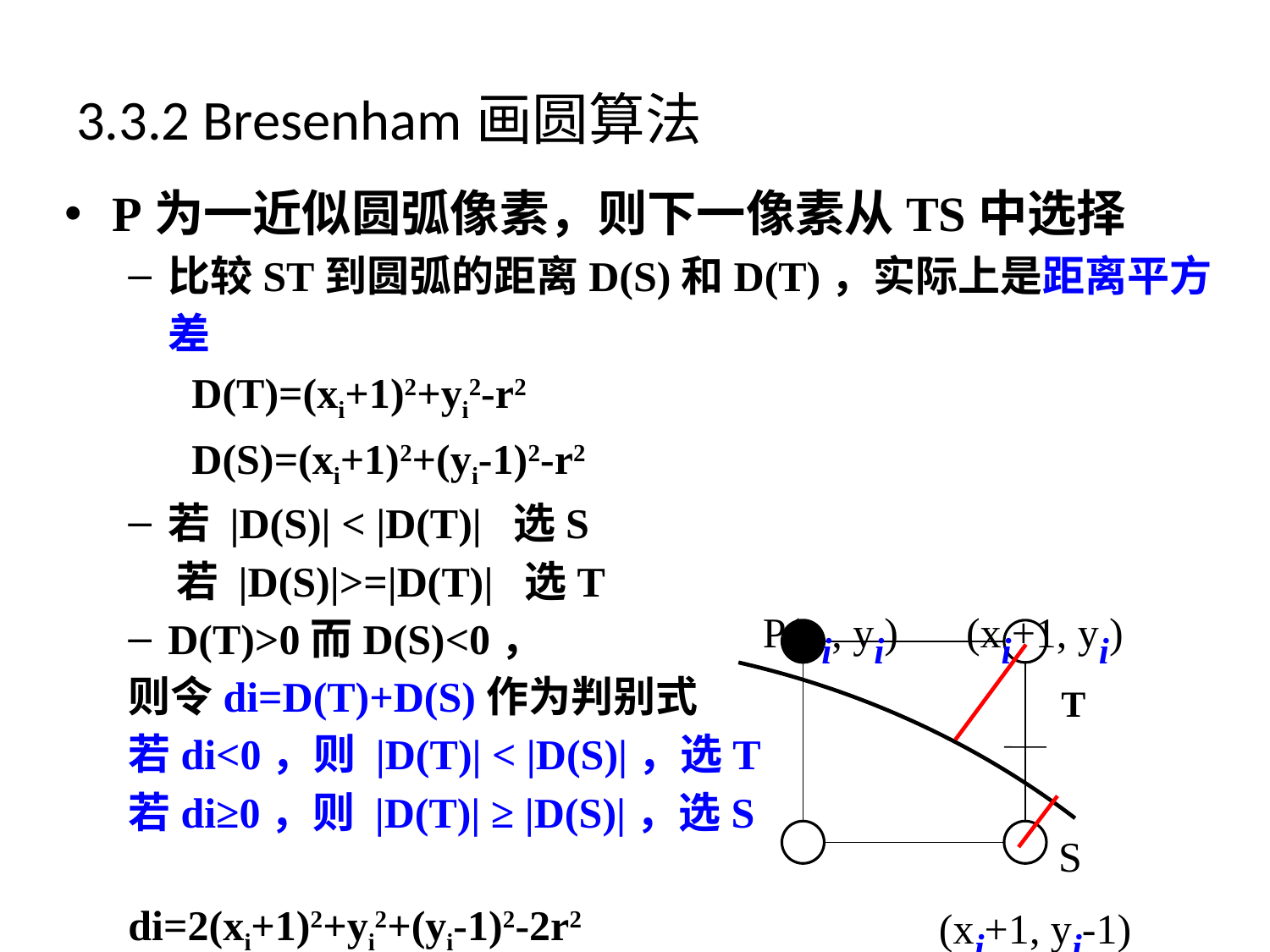

# 3.3.2 Bresenham画圆算法
P为一近似圆弧像素，则下一像素从TS中选择
比较ST到圆弧的距离D(S)和D(T)，实际上是距离平方差
            D(T)=(xi+1)2+yi2-r2
            D(S)=(xi+1)2+(yi-1)2-r2
若 |D(S)| < |D(T)|  选S
    若 |D(S)|>=|D(T)|  选T
D(T)>0而D(S)<0，
则令di=D(T)+D(S)作为判别式
若di<0，则 |D(T)| < |D(S)|，选T
若di≥0，则 |D(T)| ≥ |D(S)|，选S

di=2(xi+1)2+yi2+(yi-1)2-2r2
P(xi, yi)
(xi+1, yi)
T

S

(xi+1, yi-1)